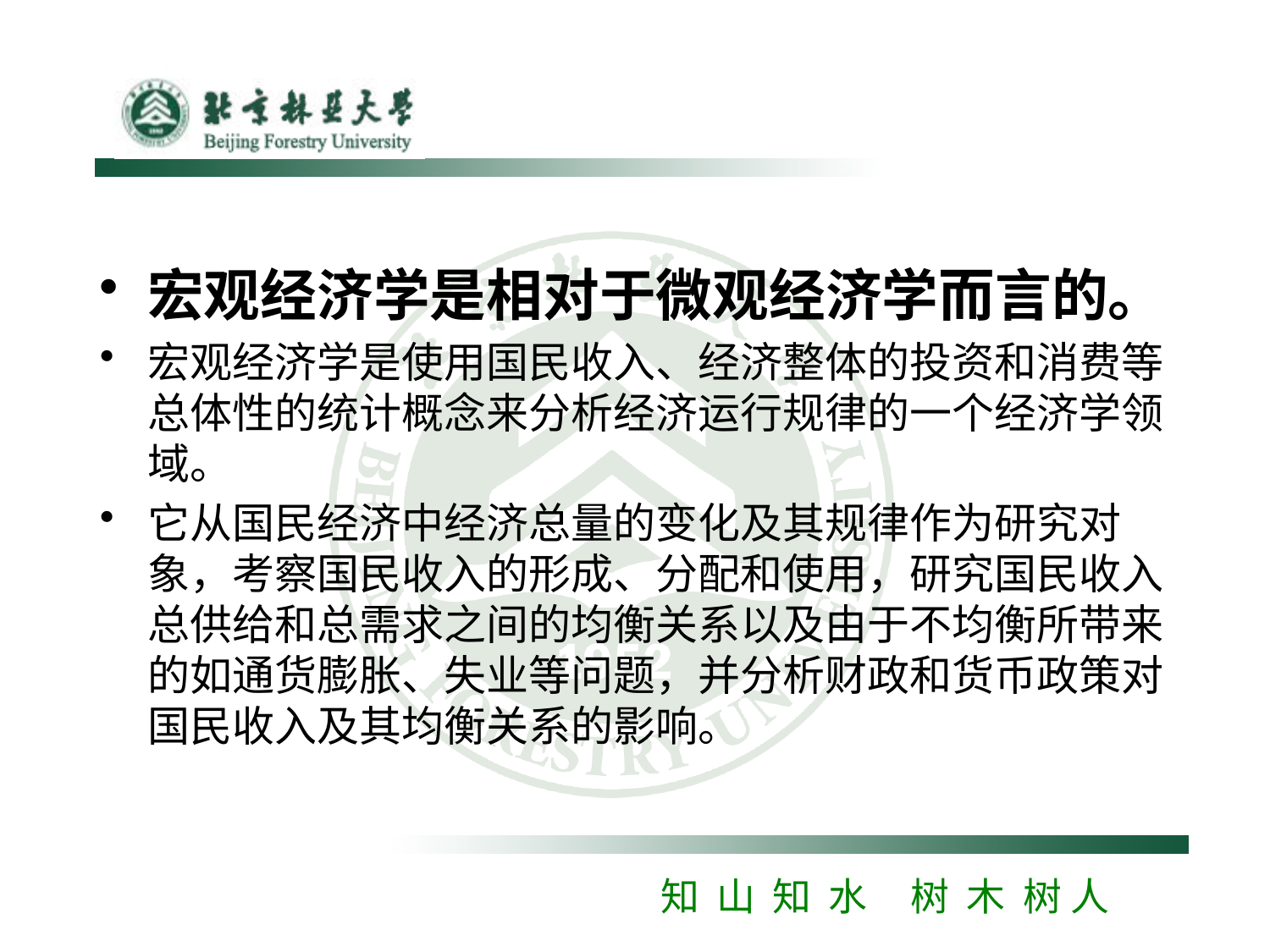

#
宏观经济学是相对于微观经济学而言的。
宏观经济学是使用国民收入、经济整体的投资和消费等总体性的统计概念来分析经济运行规律的一个经济学领域。
它从国民经济中经济总量的变化及其规律作为研究对象，考察国民收入的形成、分配和使用，研究国民收入总供给和总需求之间的均衡关系以及由于不均衡所带来的如通货膨胀、失业等问题，并分析财政和货币政策对国民收入及其均衡关系的影响。